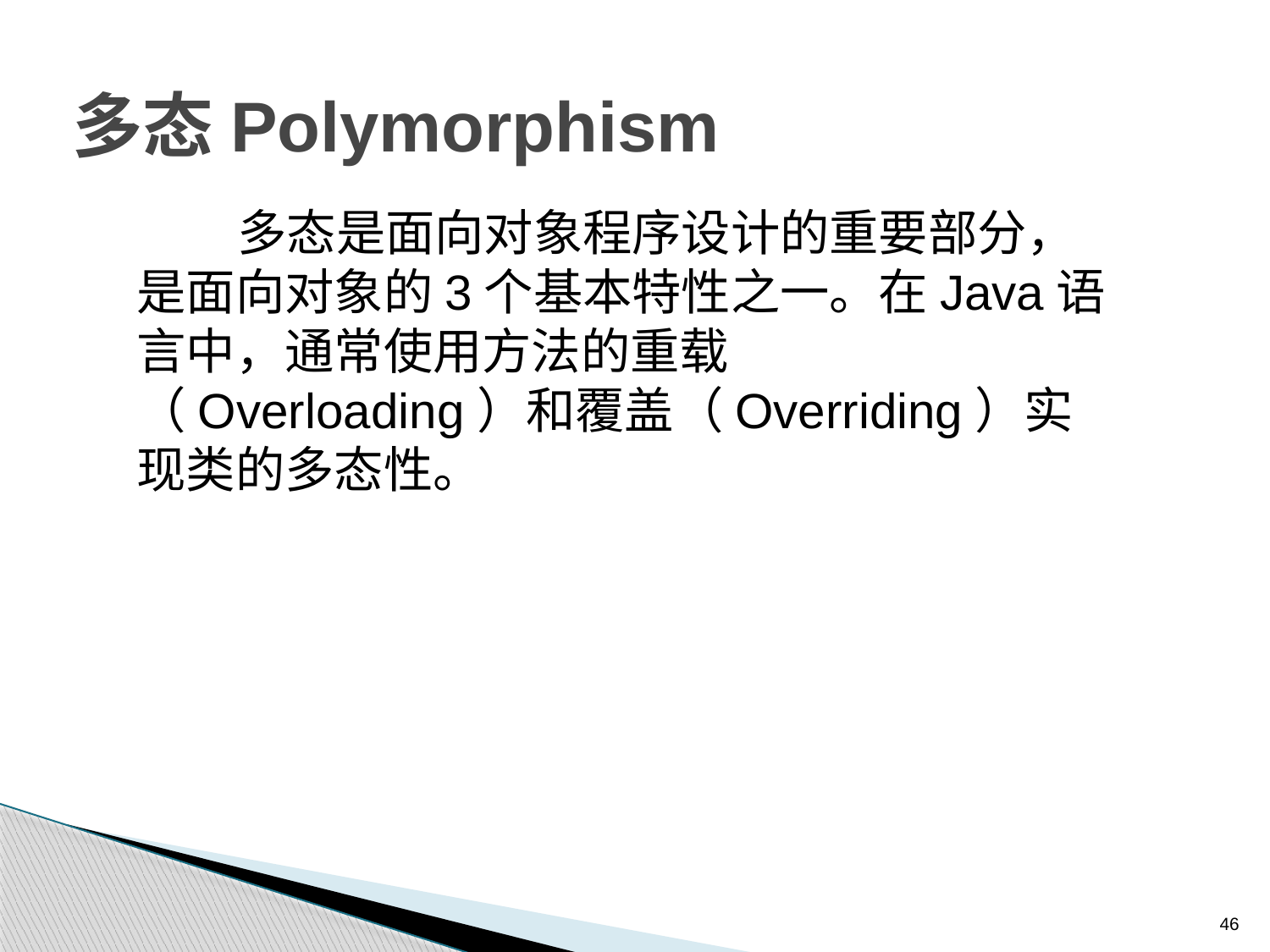

# 多态Polymorphism
多态是面向对象程序设计的重要部分，是面向对象的3个基本特性之一。在Java语言中，通常使用方法的重载（Overloading）和覆盖（Overriding）实现类的多态性。
46